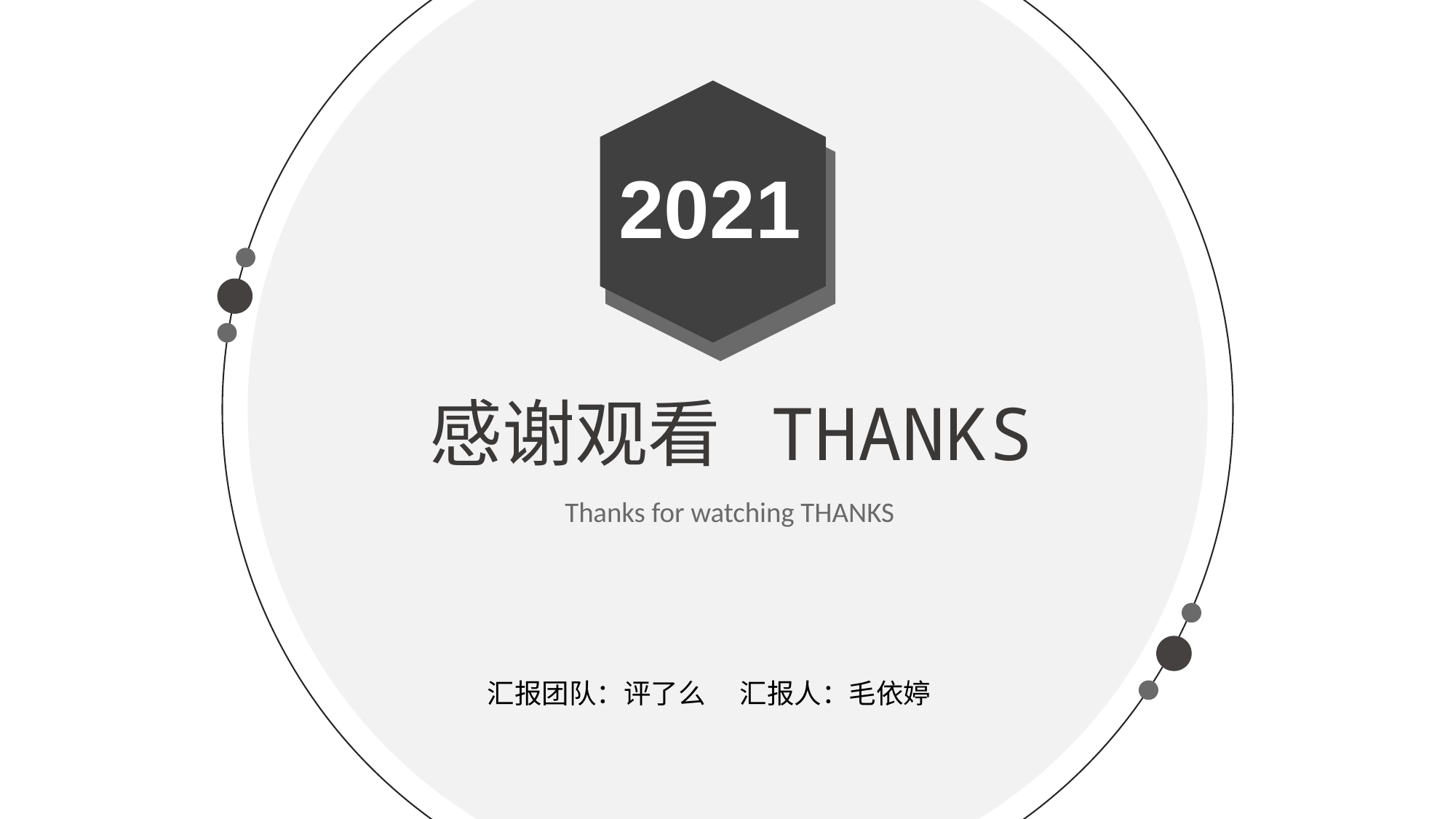

2021

感谢观看  THANKS
Thanks for watching THANKS

汇报团队：评了么
汇报人：毛依婷